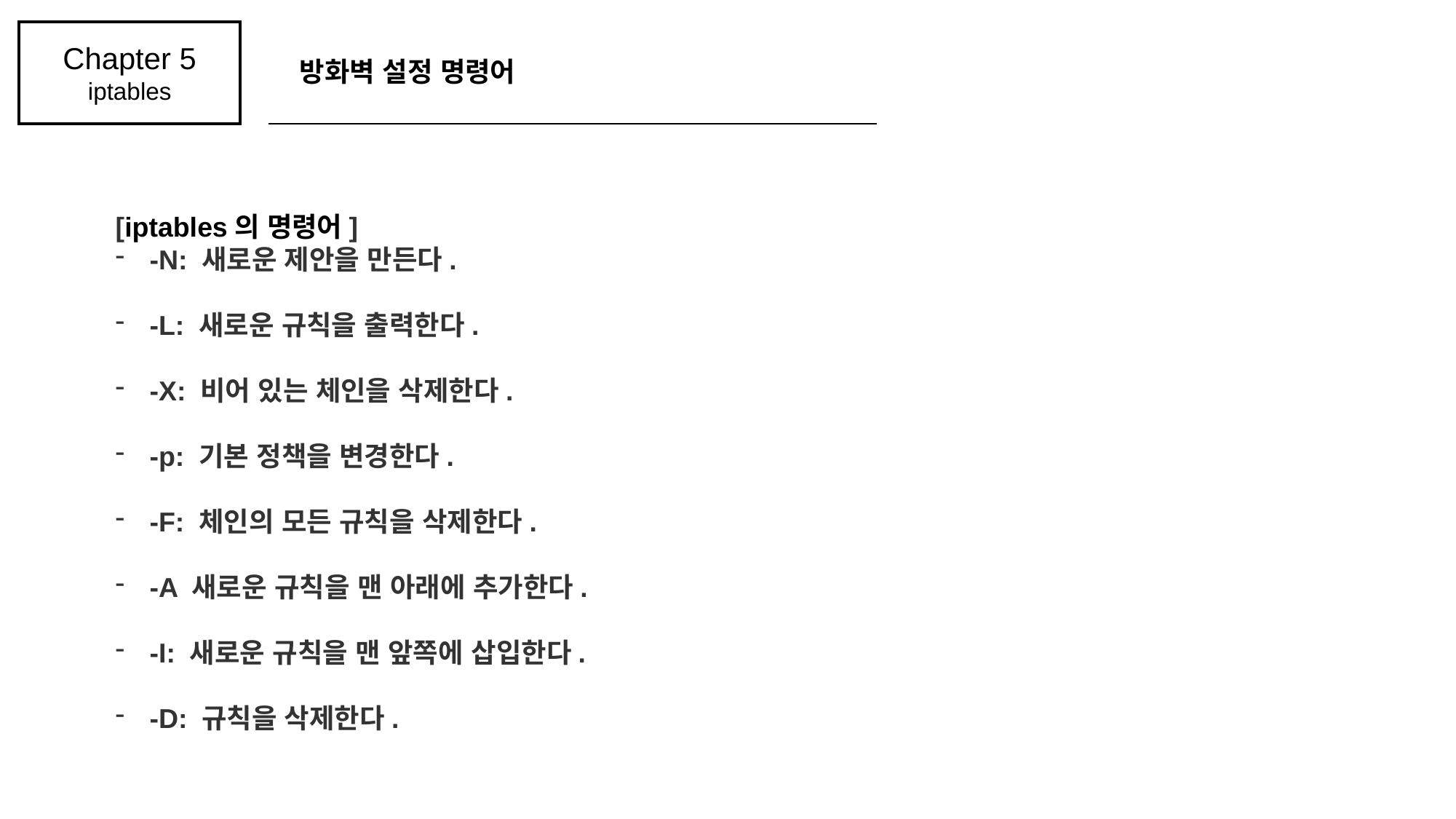

Chapter 5
iptables
방화벽 설정 명령어
[iptables의 명령어]
-N: 새로운 제안을 만든다.

-L: 새로운 규칙을 출력한다.

-X: 비어 있는 체인을 삭제한다.

-p: 기본 정책을 변경한다.

-F: 체인의 모든 규칙을 삭제한다.

-A 새로운 규칙을 맨 아래에 추가한다.

-I: 새로운 규칙을 맨 앞쪽에 삽입한다.

-D: 규칙을 삭제한다.